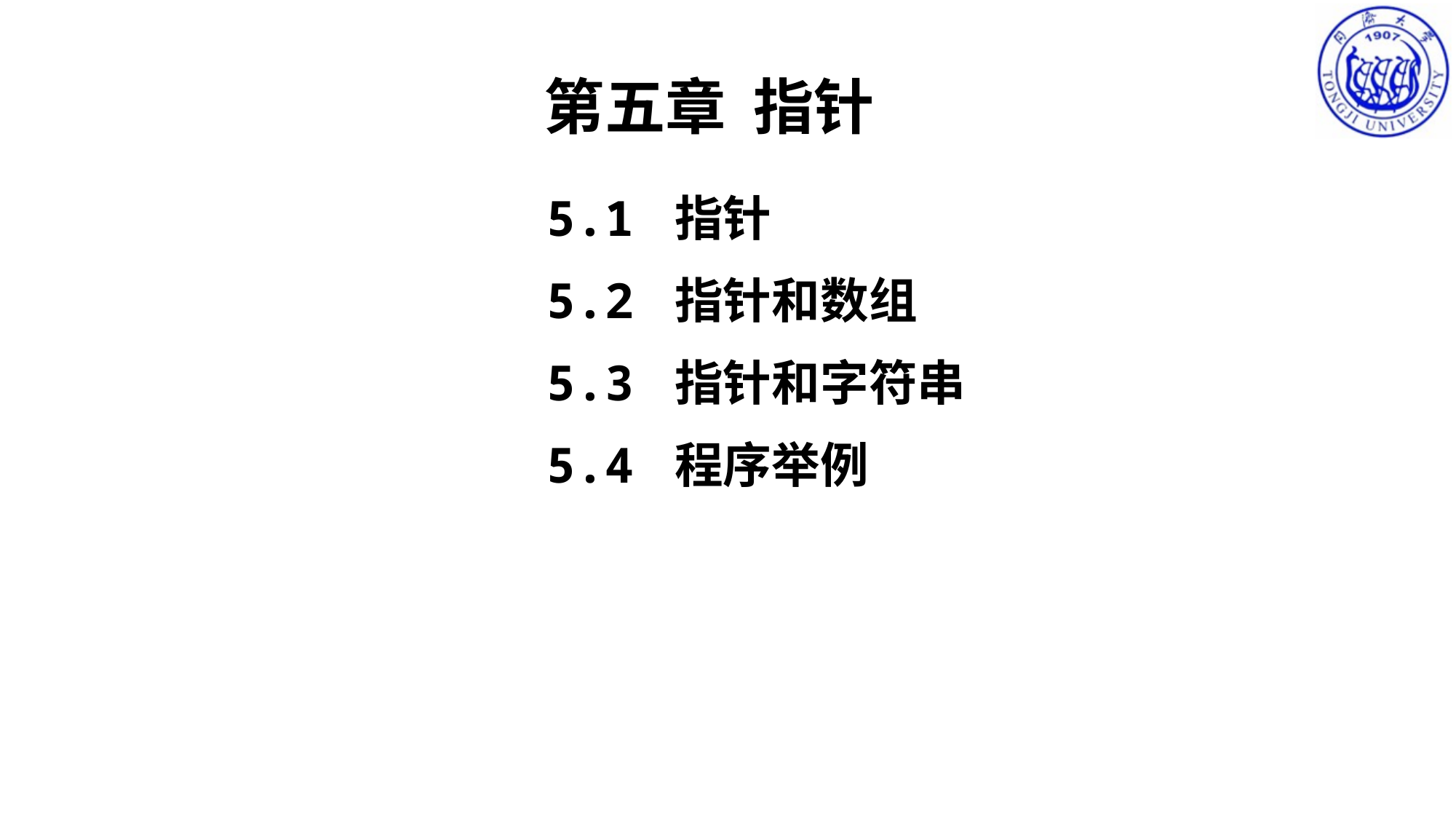

# 第五章  指针
5.1 指针
5.2 指针和数组
5.3 指针和字符串
5.4 程序举例